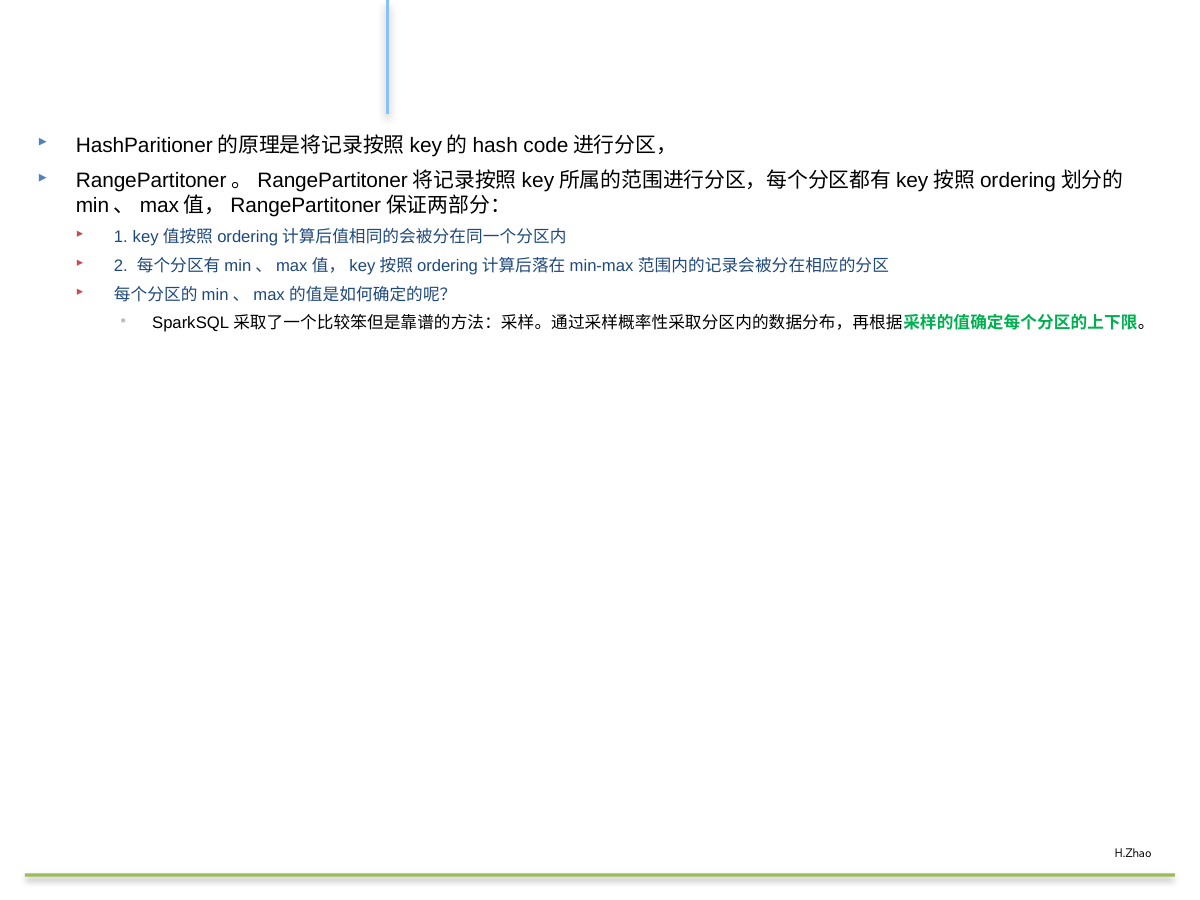

#

HashParitioner的原理是将记录按照key的hash code进行分区，
RangePartitoner。RangePartitoner将记录按照key所属的范围进行分区，每个分区都有key按照ordering划分的min、max值，RangePartitoner保证两部分：
1. key值按照ordering计算后值相同的会被分在同一个分区内
2. 每个分区有min、max值，key按照ordering计算后落在min-max范围内的记录会被分在相应的分区
每个分区的min、max的值是如何确定的呢？
SparkSQL采取了一个比较笨但是靠谱的方法：采样。通过采样概率性采取分区内的数据分布，再根据采样的值确定每个分区的上下限。